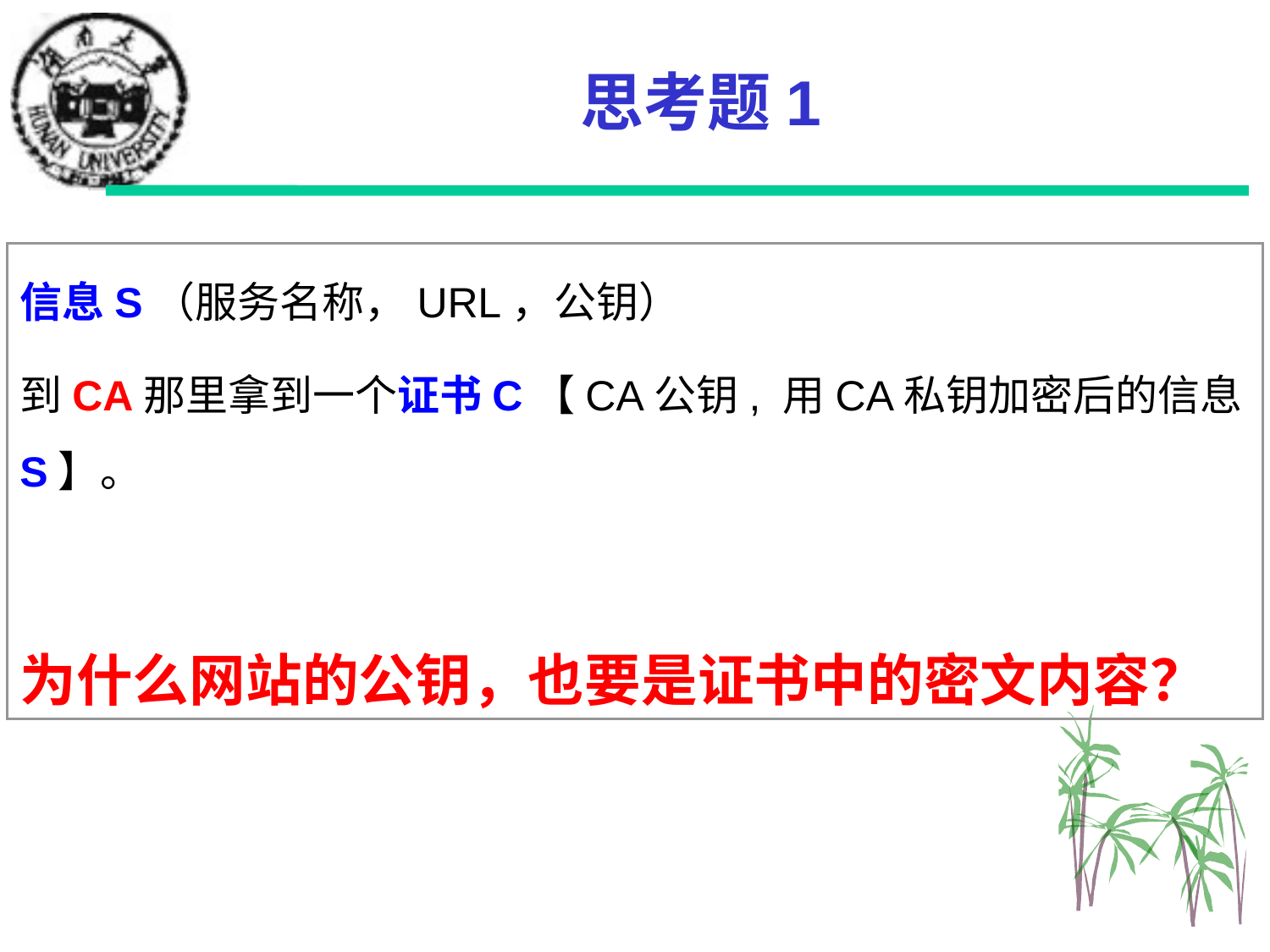

思考题1
信息S（服务名称，URL，公钥）
到CA那里拿到一个证书C【CA公钥, 用CA私钥加密后的信息S】。

为什么网站的公钥，也要是证书中的密文内容？